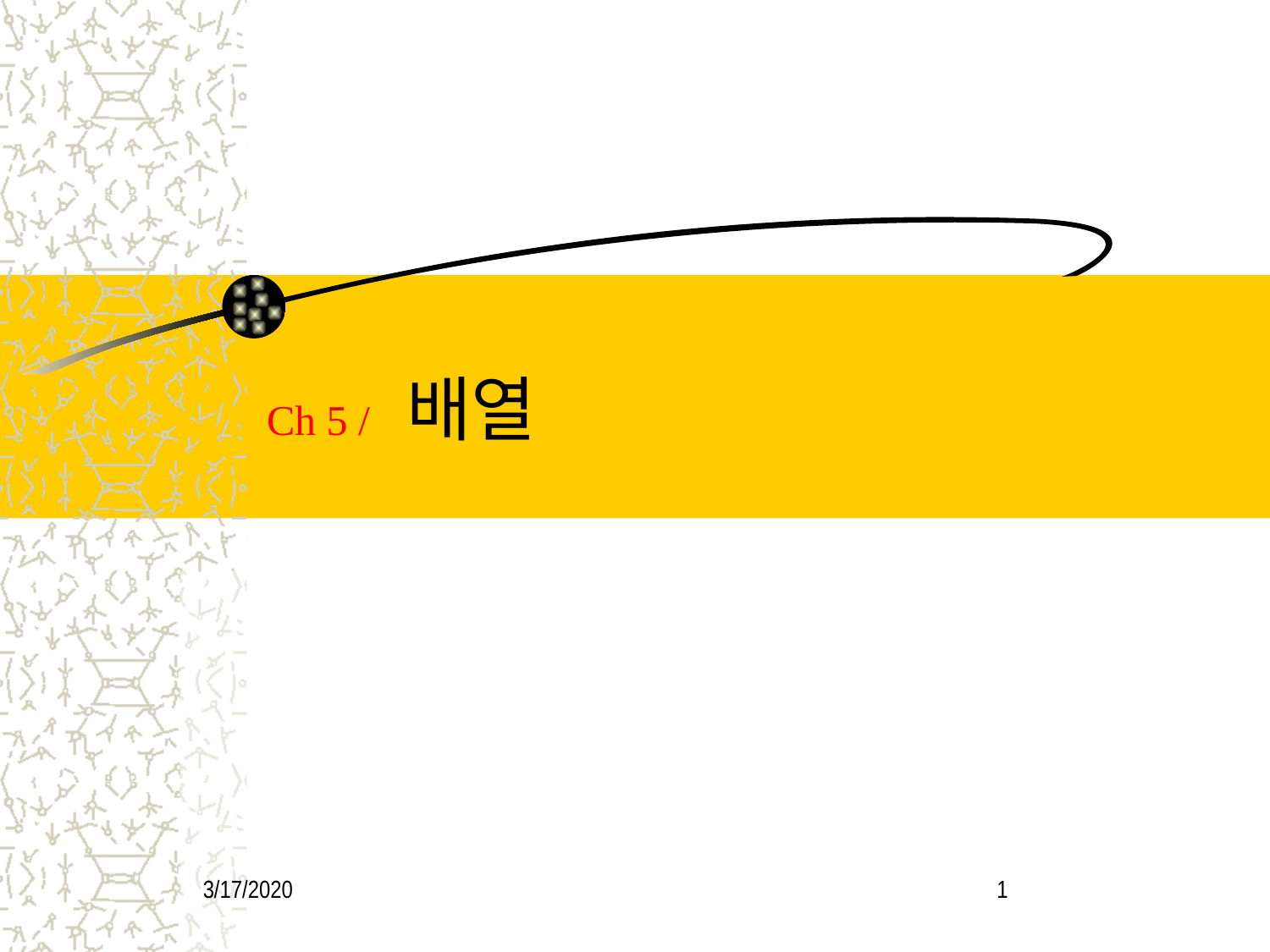

# Ch 5 /  배열

3/17/2020
1